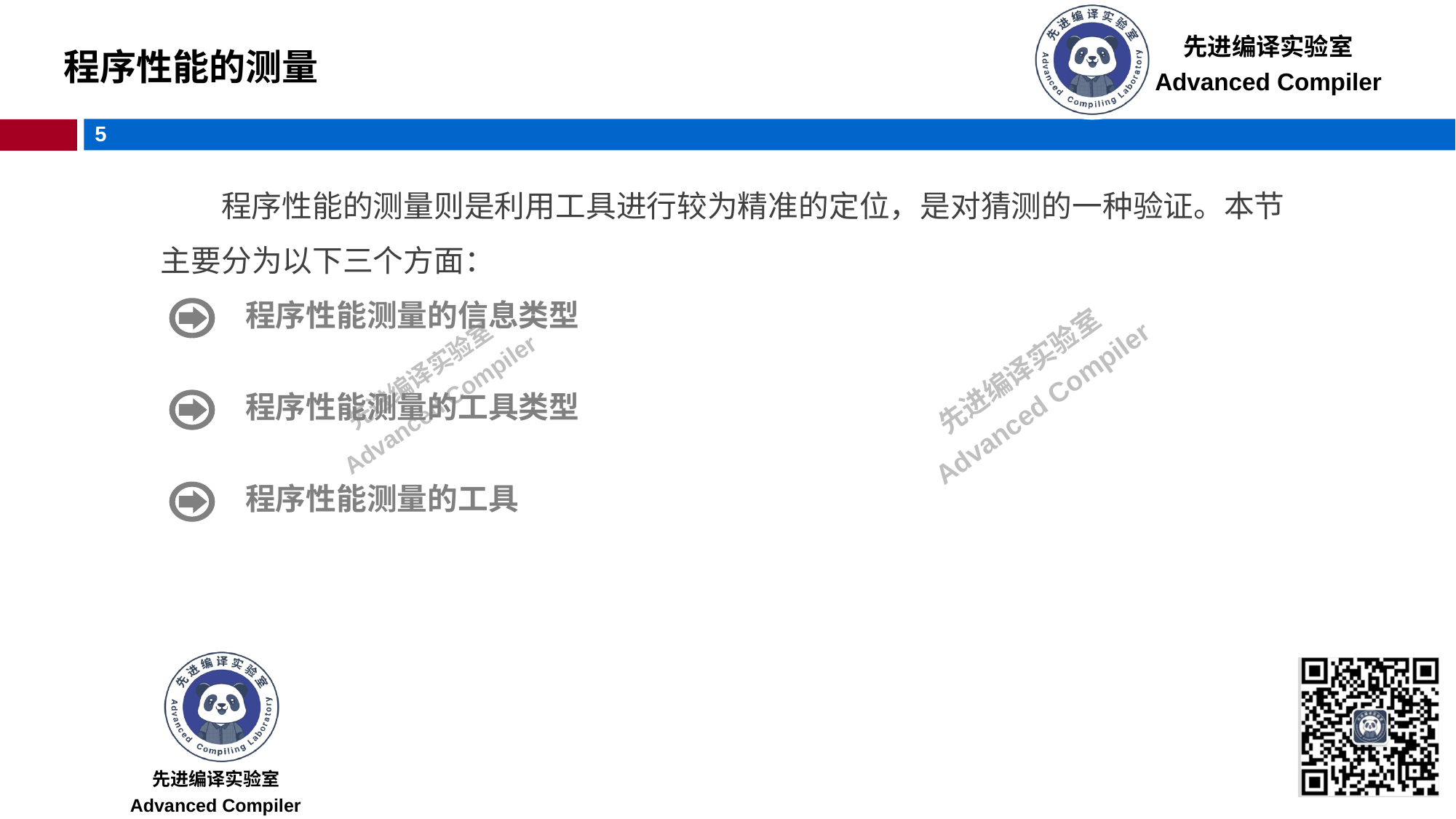

程序性能的测量
程序性能的测量则是利用工具进行较为精准的定位，是对猜测的一种验证。本节主要分为以下三个方面：
程序性能测量的信息类型

程序性能测量的工具类型

程序性能测量的工具